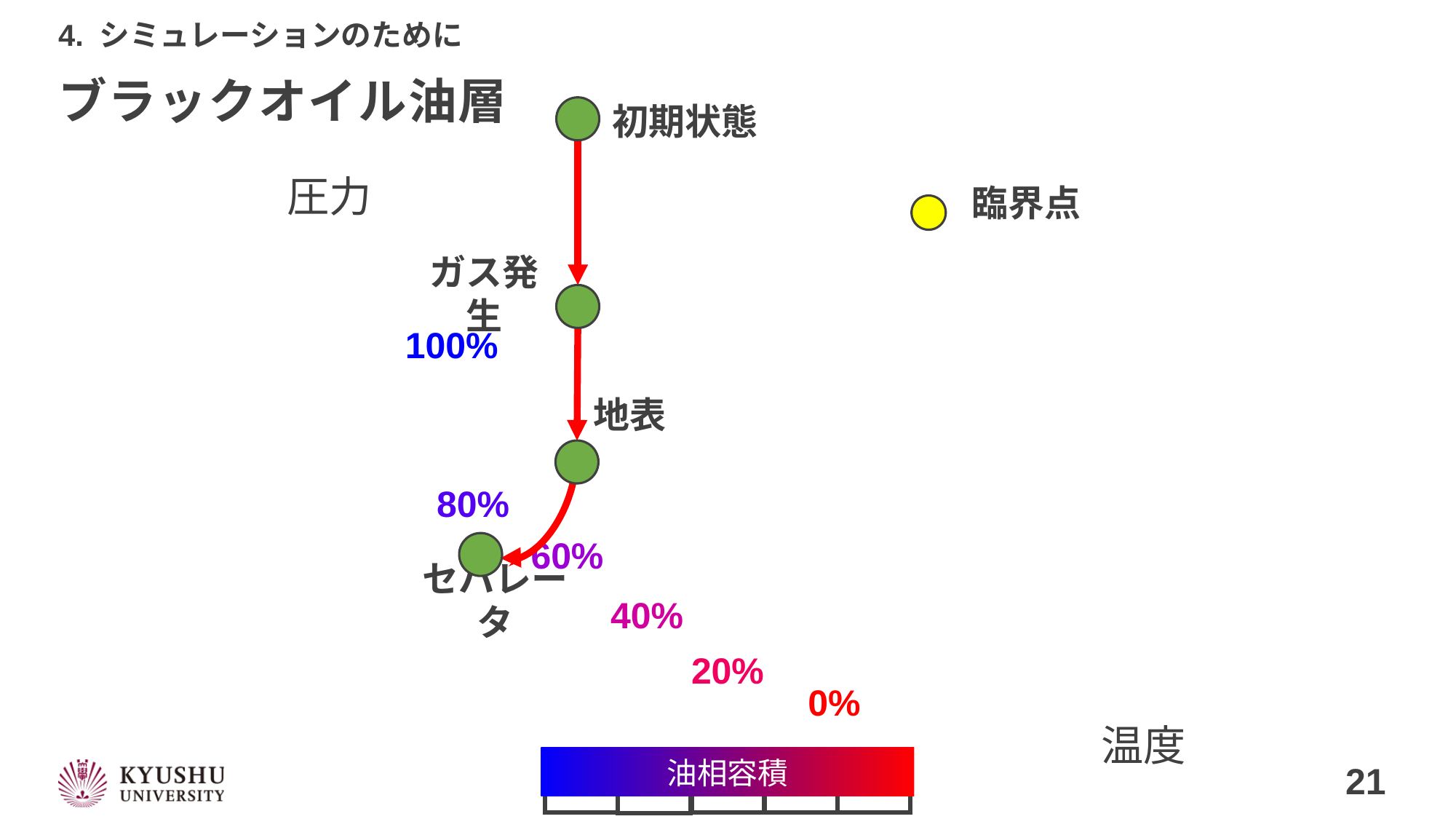

4. シミュレーションのために
# ブラックオイル油層
初期状態

ガス発生

地表

セパレータ
圧力
臨界点

100%
80%
60%
20%
0%
温度
油相容積

40%